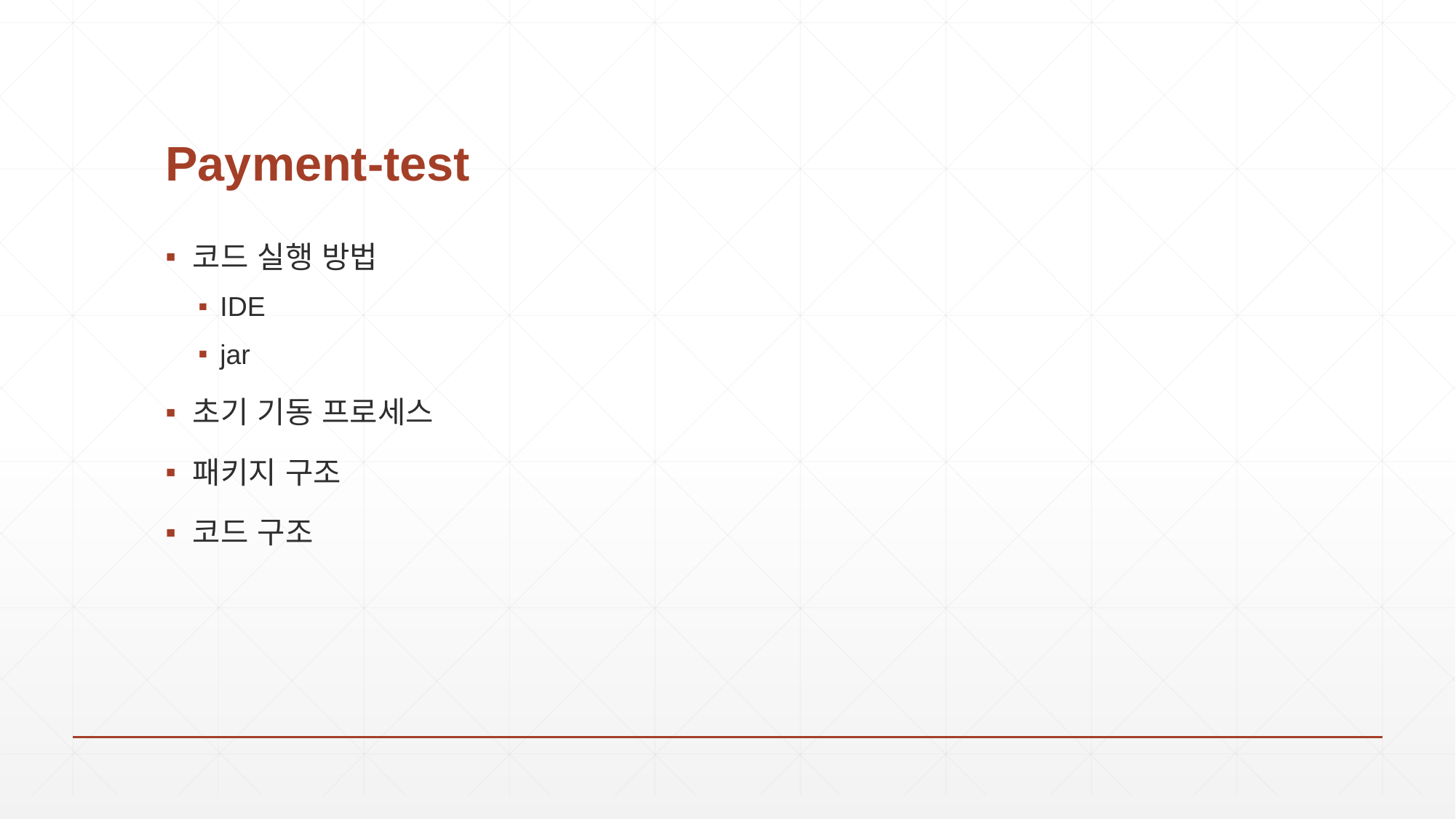

# Payment-test
코드 실행 방법
IDE
jar
초기 기동 프로세스
패키지 구조
코드 구조